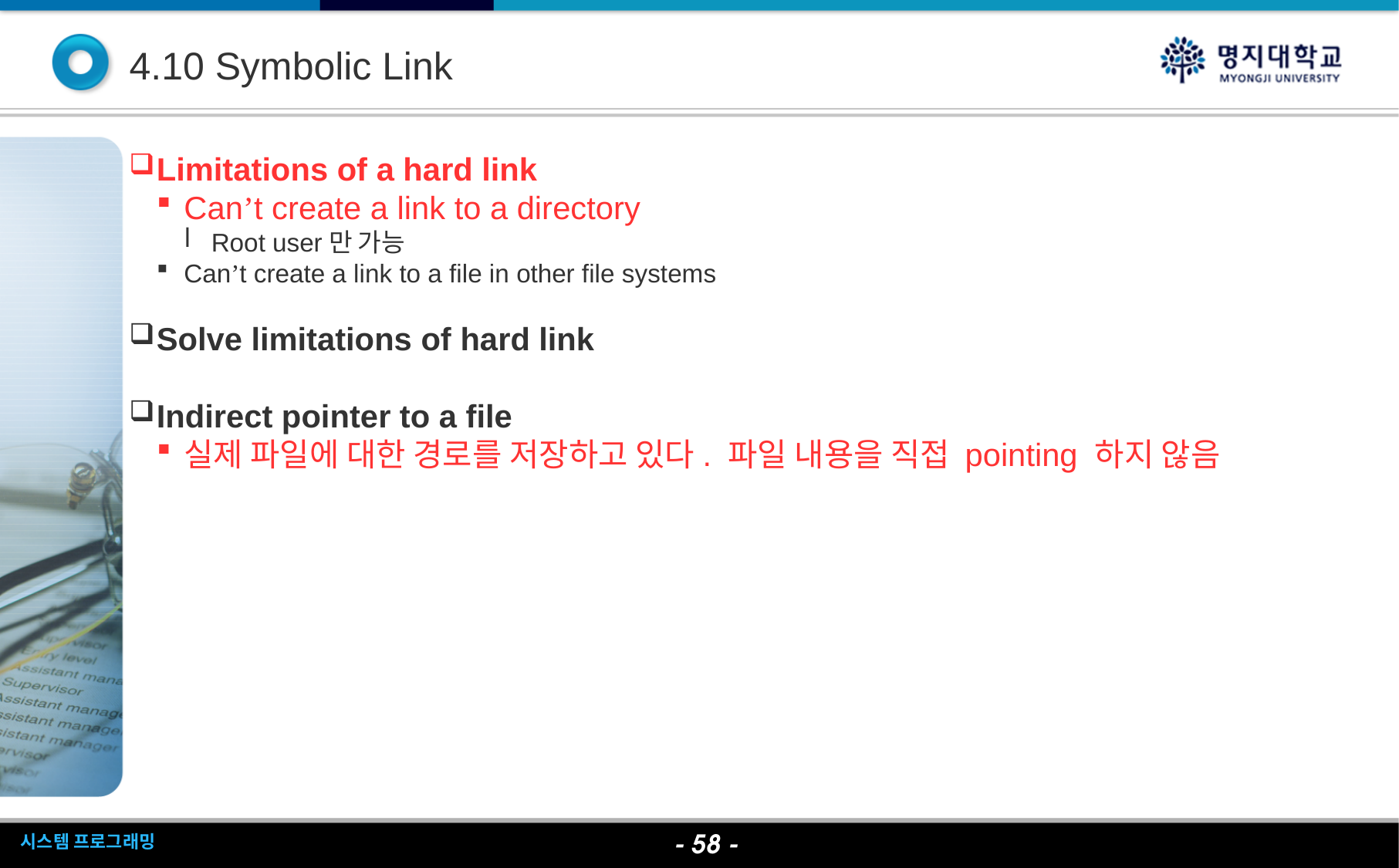

4.10 Symbolic Link
Limitations of a hard link
Can’t create a link to a directory
Root user만 가능
Can’t create a link to a file in other file systems

Solve limitations of hard link

Indirect pointer to a file
실제 파일에 대한 경로를 저장하고 있다. 파일 내용을 직접 pointing 하지 않음
- 58 -